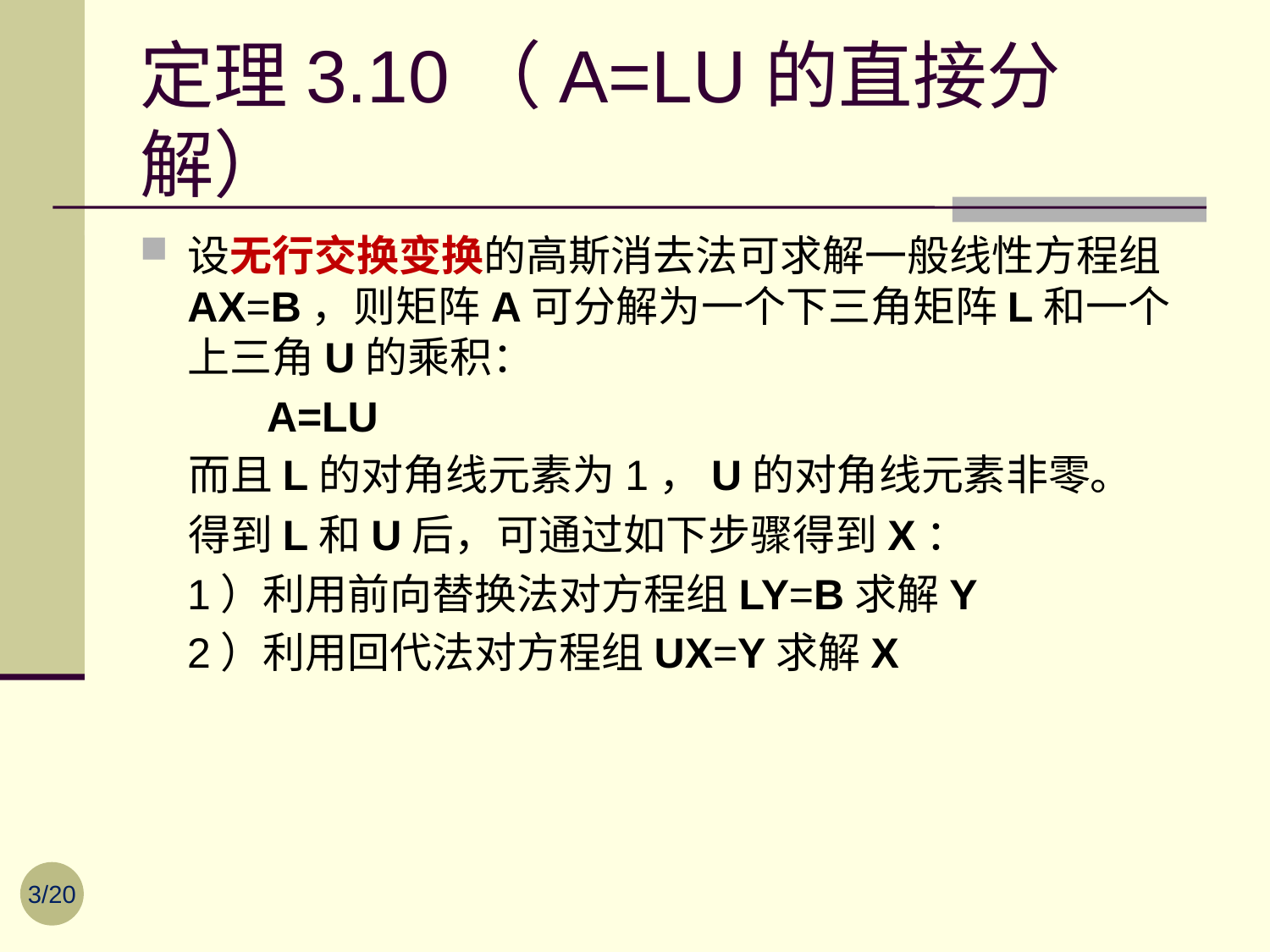

# 定理3.10（A=LU的直接分解）
设无行交换变换的高斯消去法可求解一般线性方程组AX=B，则矩阵A可分解为一个下三角矩阵L和一个上三角U的乘积：
	A=LU
    而且L的对角线元素为1，U的对角线元素非零。
    得到L和U后，可通过如下步骤得到X：
    1）利用前向替换法对方程组LY=B求解Y
    2）利用回代法对方程组UX=Y求解X